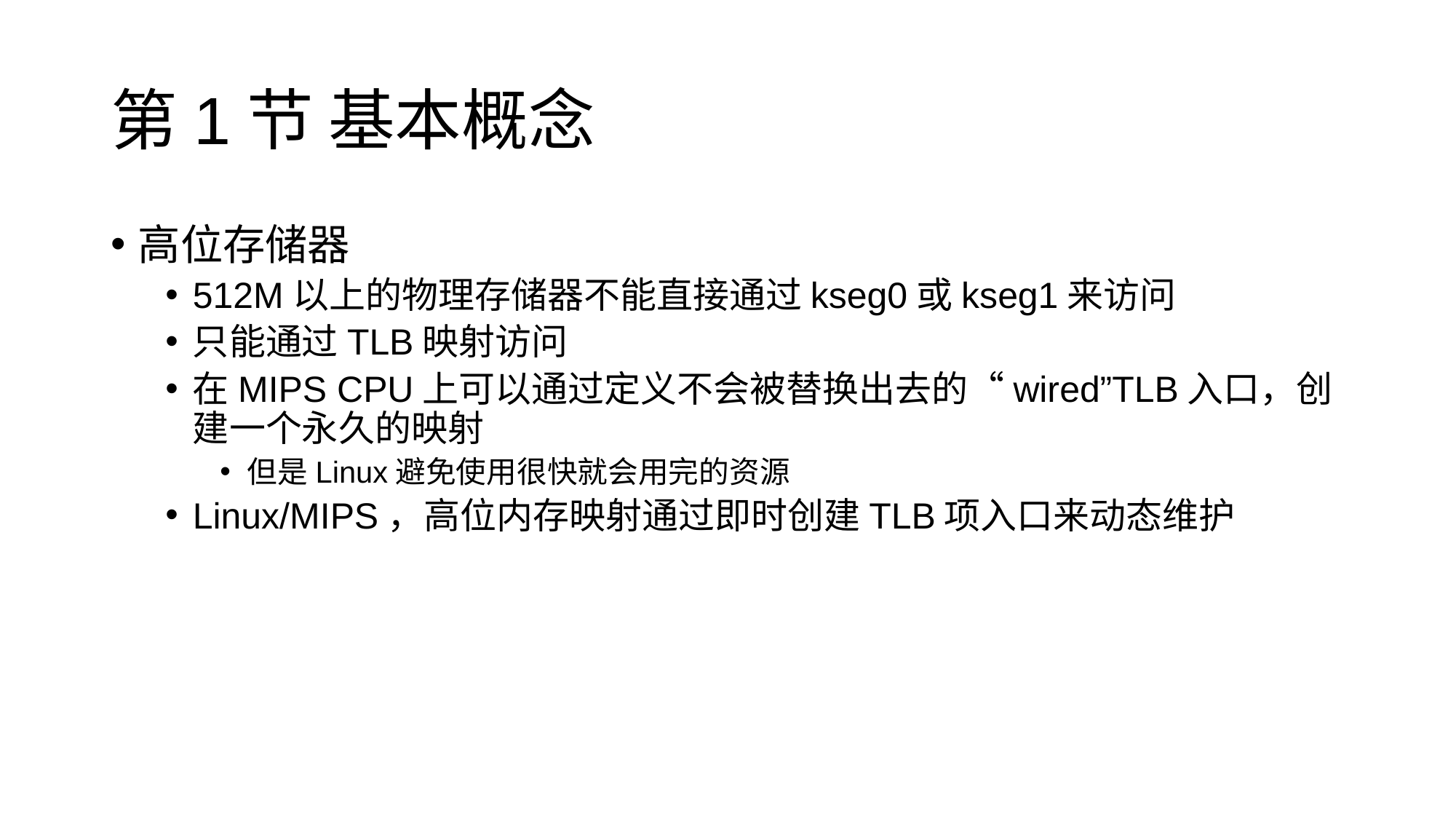

# 第1节 基本概念
高位存储器
512M以上的物理存储器不能直接通过kseg0或kseg1来访问
只能通过TLB映射访问
在MIPS CPU上可以通过定义不会被替换出去的“wired”TLB入口，创建一个永久的映射
但是Linux避免使用很快就会用完的资源
Linux/MIPS，高位内存映射通过即时创建TLB项入口来动态维护